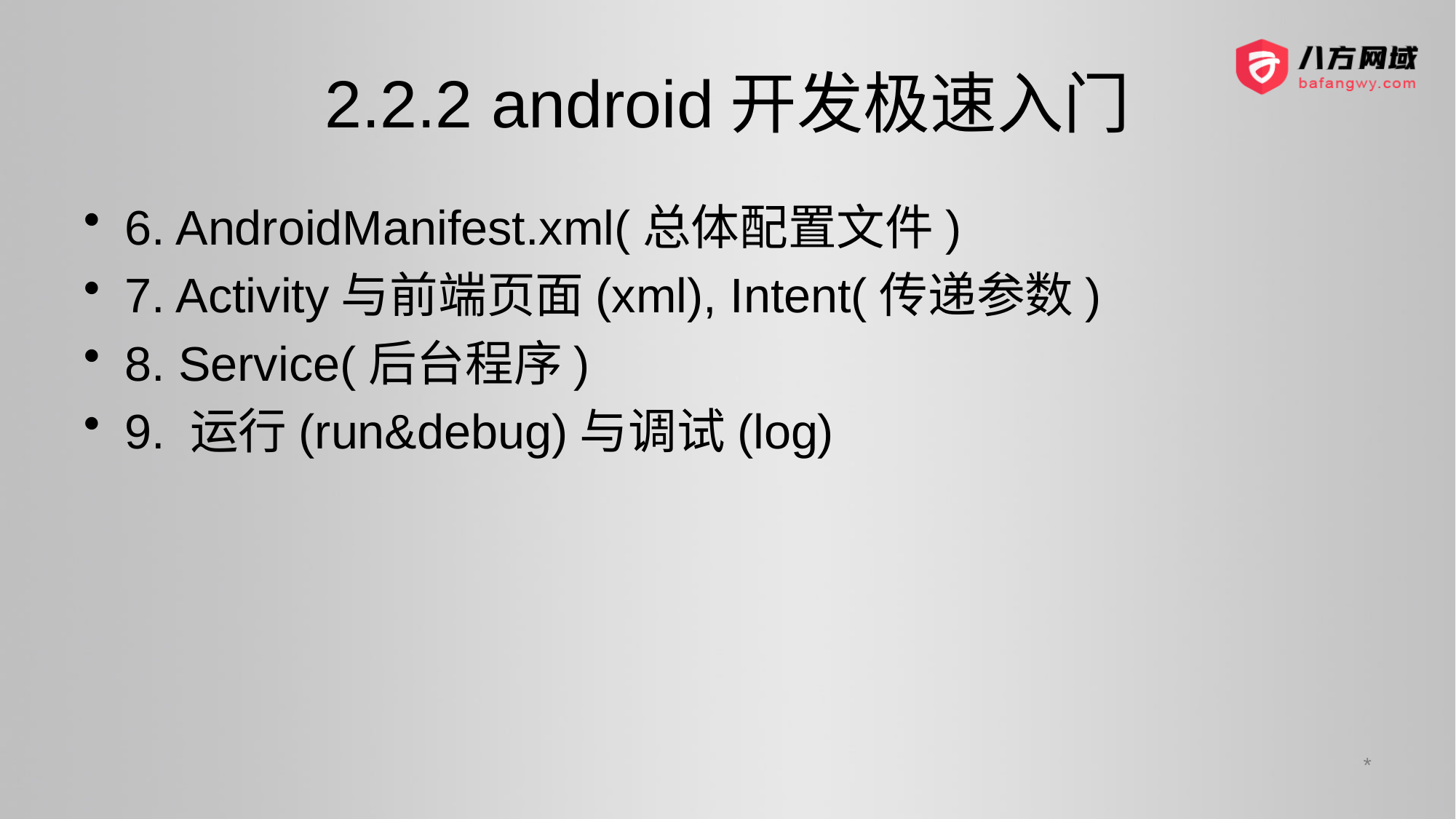

# 2.2.2 android开发极速入门
6. AndroidManifest.xml(总体配置文件)
7. Activity与前端页面(xml), Intent(传递参数)
8. Service(后台程序)
9. 运行(run&debug)与调试(log)
*